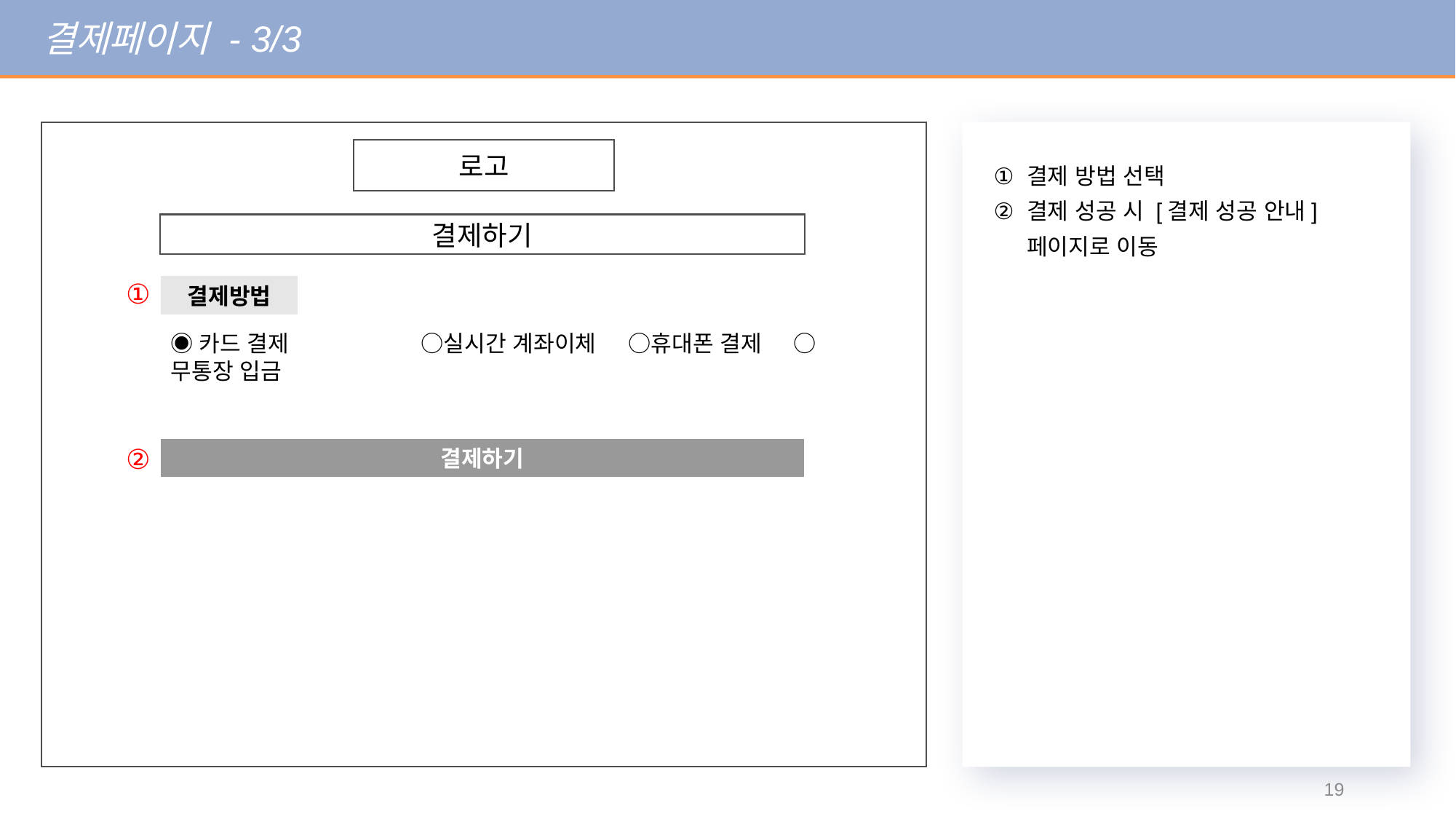

결제페이지 - 3/3

로고
결제 방법 선택
결제 성공 시 [결제 성공 안내] 페이지로 이동

결제하기
①
결제방법
◉카드 결제	     ○실시간 계좌이체     ○휴대폰 결제     ○무통장 입금
②
결제하기
19